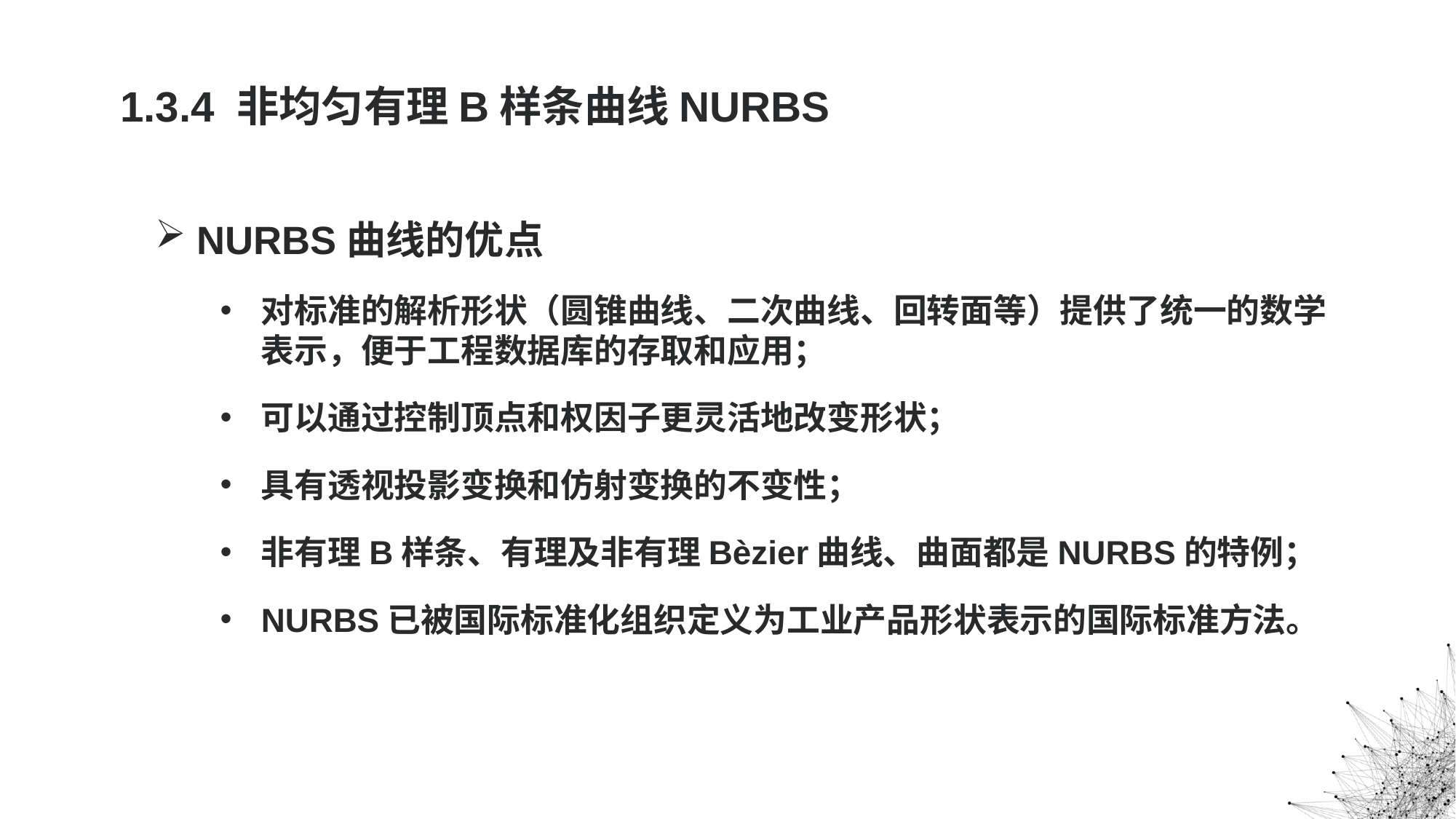

1.3.4 非均匀有理B样条曲线NURBS
NURBS曲线的优点
对标准的解析形状（圆锥曲线、二次曲线、回转面等）提供了统一的数学表示，便于工程数据库的存取和应用；
可以通过控制顶点和权因子更灵活地改变形状；
具有透视投影变换和仿射变换的不变性；
非有理B样条、有理及非有理Bèzier曲线、曲面都是NURBS的特例；
NURBS已被国际标准化组织定义为工业产品形状表示的国际标准方法。